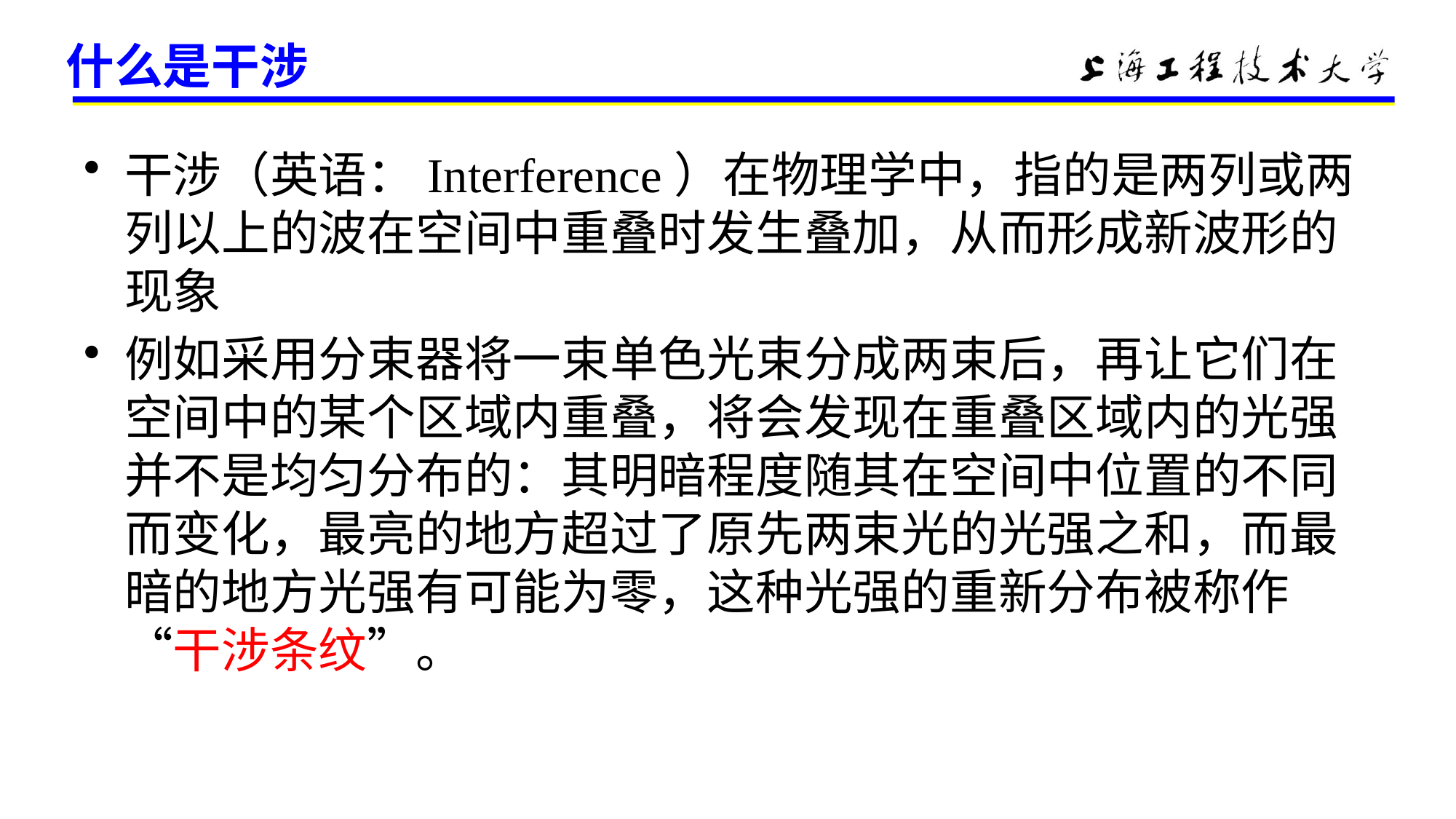

# 什么是干涉
干涉（英语：Interference）在物理学中，指的是两列或两列以上的波在空间中重叠时发生叠加，从而形成新波形的现象
例如采用分束器将一束单色光束分成两束后，再让它们在空间中的某个区域内重叠，将会发现在重叠区域内的光强并不是均匀分布的：其明暗程度随其在空间中位置的不同而变化，最亮的地方超过了原先两束光的光强之和，而最暗的地方光强有可能为零，这种光强的重新分布被称作“干涉条纹”。